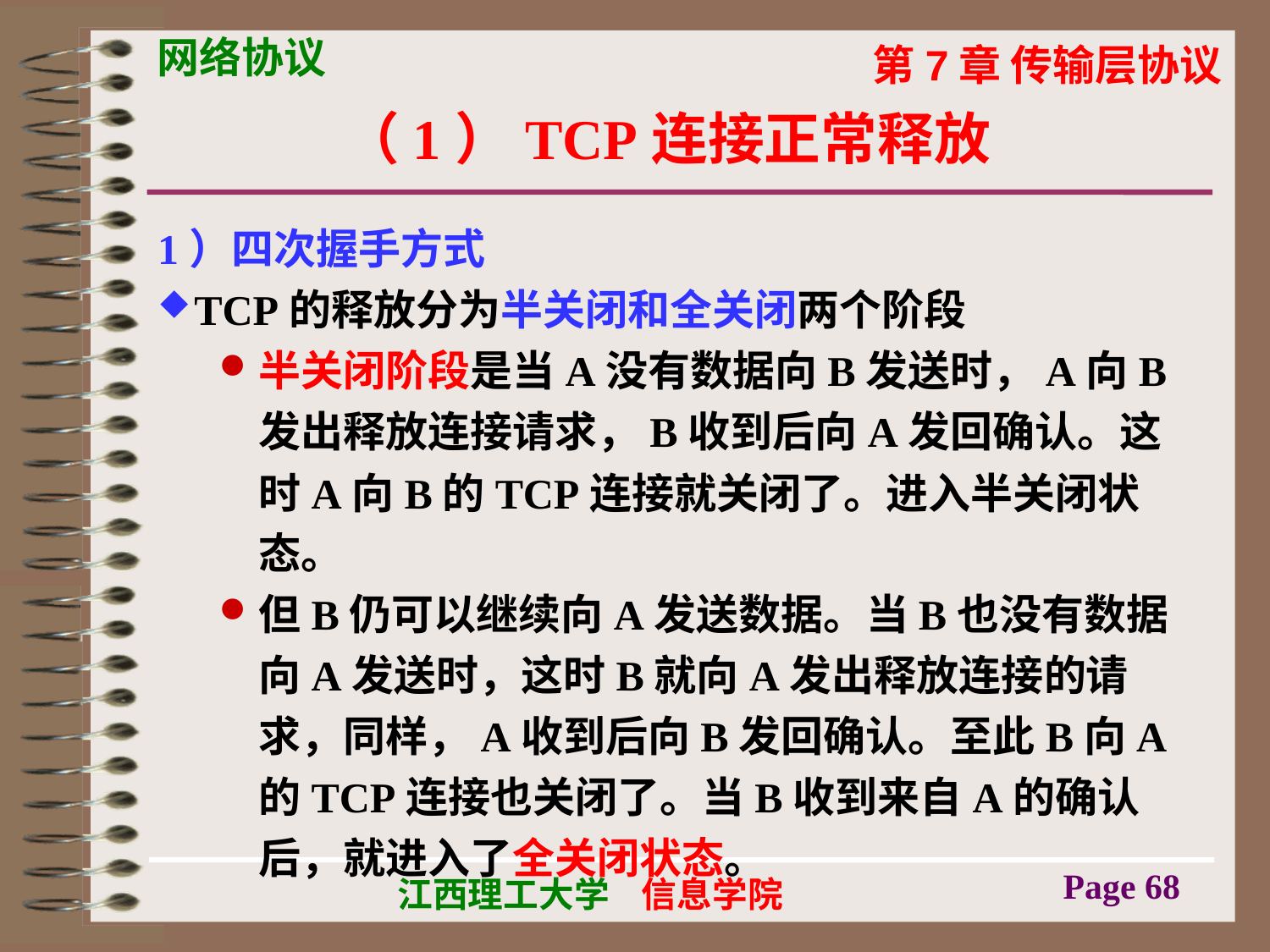

# （1）TCP连接正常释放
1）四次握手方式
TCP的释放分为半关闭和全关闭两个阶段
半关闭阶段是当A没有数据向B发送时，A向B发出释放连接请求，B收到后向A发回确认。这时A向B的TCP连接就关闭了。进入半关闭状态。
但B仍可以继续向A发送数据。当B也没有数据向A发送时，这时B就向A发出释放连接的请求，同样，A收到后向B发回确认。至此B向A的TCP连接也关闭了。当B收到来自A的确认后，就进入了全关闭状态。
Page 68